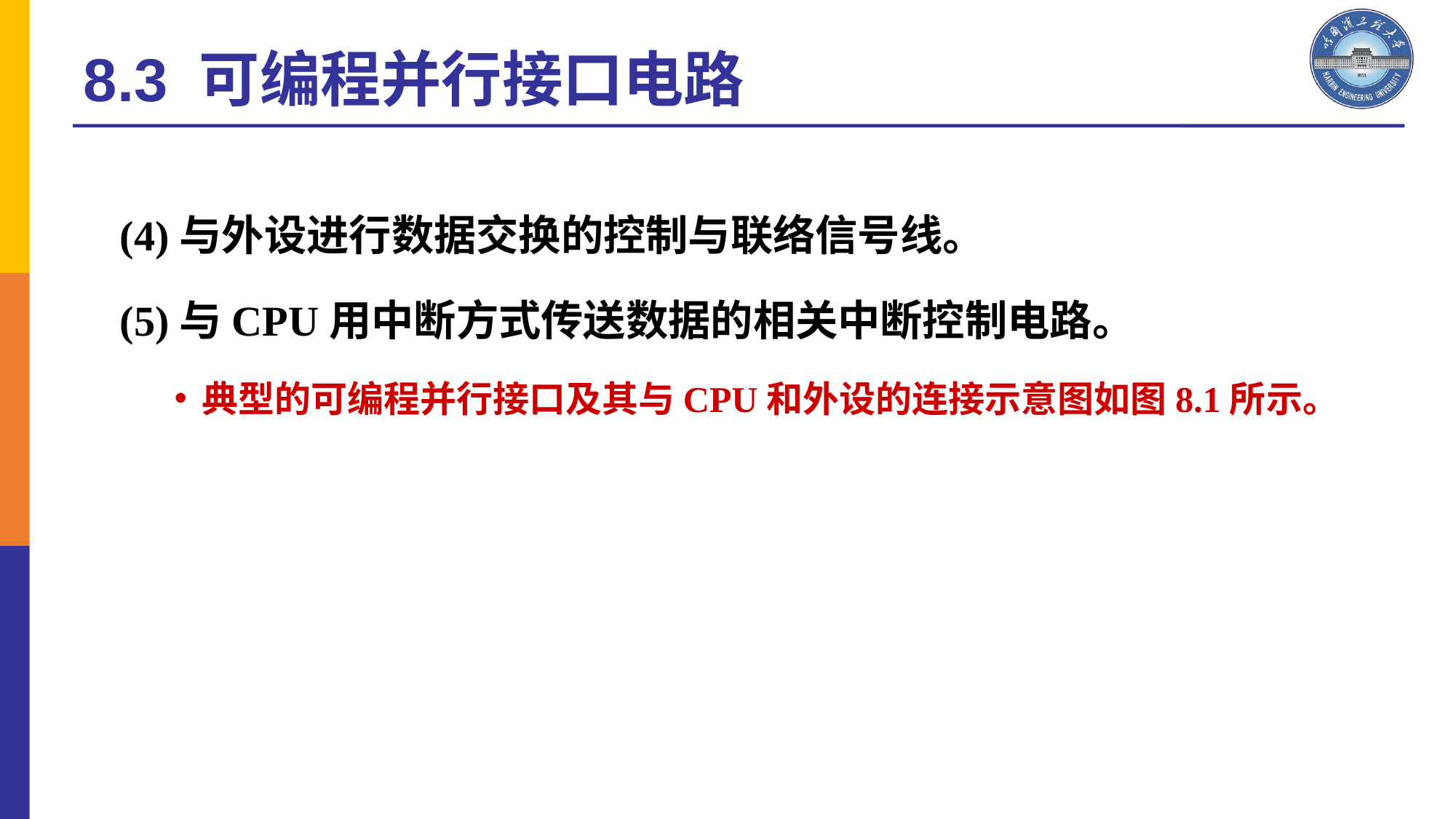

8.3 可编程并行接口电路
(4)与外设进行数据交换的控制与联络信号线。
(5)与CPU用中断方式传送数据的相关中断控制电路。
典型的可编程并行接口及其与CPU和外设的连接示意图如图8.1所示。